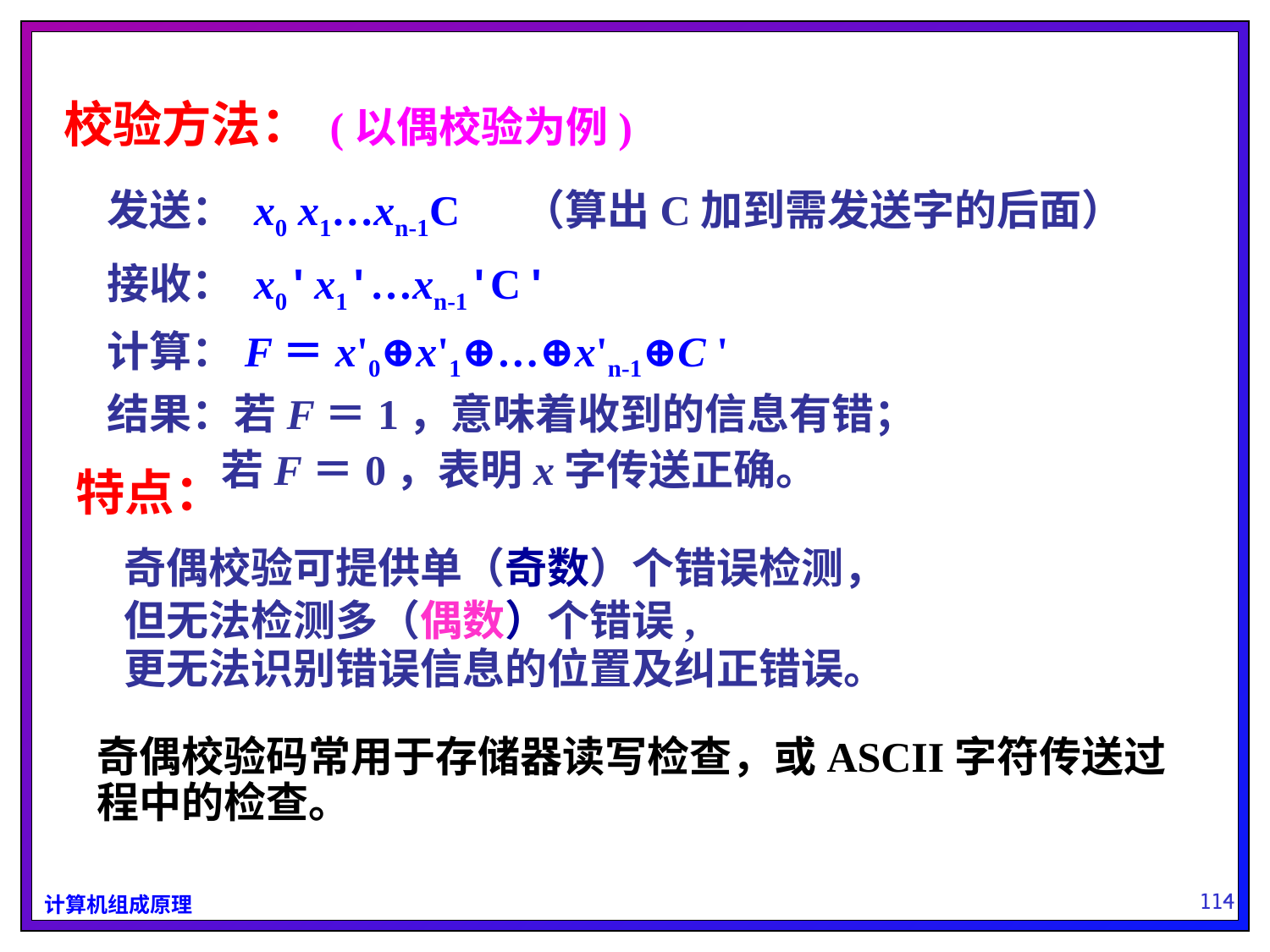

校验方法： (以偶校验为例)
     发送： x0 x1…xn-1C     （算出C加到需发送字的后面）
     接收： x0 ' x1 ' …xn-1 ' C '
     计算：F＝x'0⊕x'1⊕…⊕x'n-1⊕C '
     结果：若F＝1，意味着收到的信息有错；
                 若F＝0，表明x字传送正确。
特点：
    奇偶校验可提供单（奇数）个错误检测，
    但无法检测多（偶数）个错误,
    更无法识别错误信息的位置及纠正错误。
奇偶校验码常用于存储器读写检查，或ASCII字符传送过程中的检查。